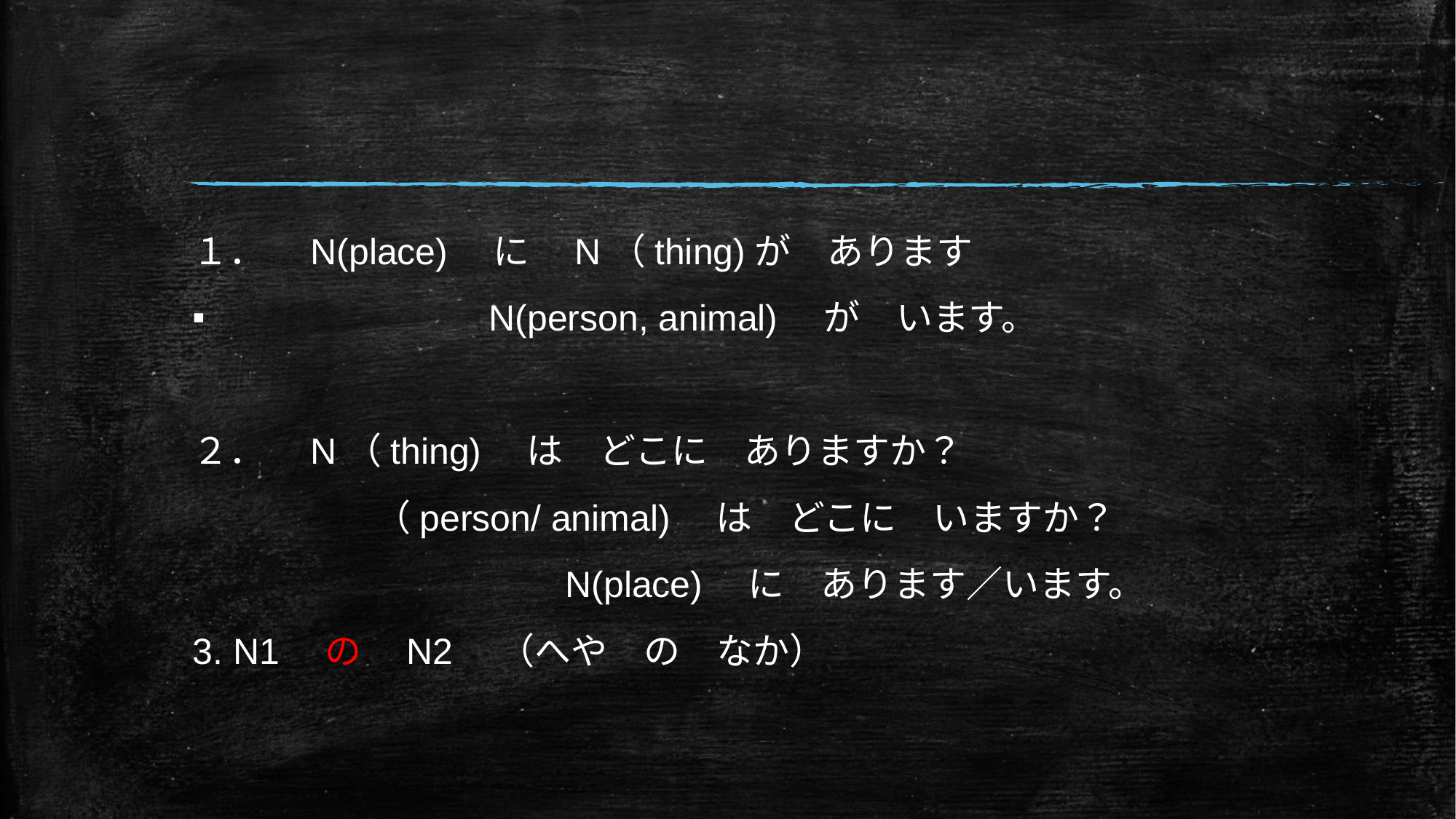

１．　N(place)　に　N（thing)が　あります
　　　　　　　N(person, animal)　が　います。

２．　N（thing)　は　どこに　ありますか？
　　　　　（person/ animal)　は　どこに　いますか？
　　　　　　　　　　N(place)　に　あります／います。
3. N1　の　N2　（へや　の　なか）